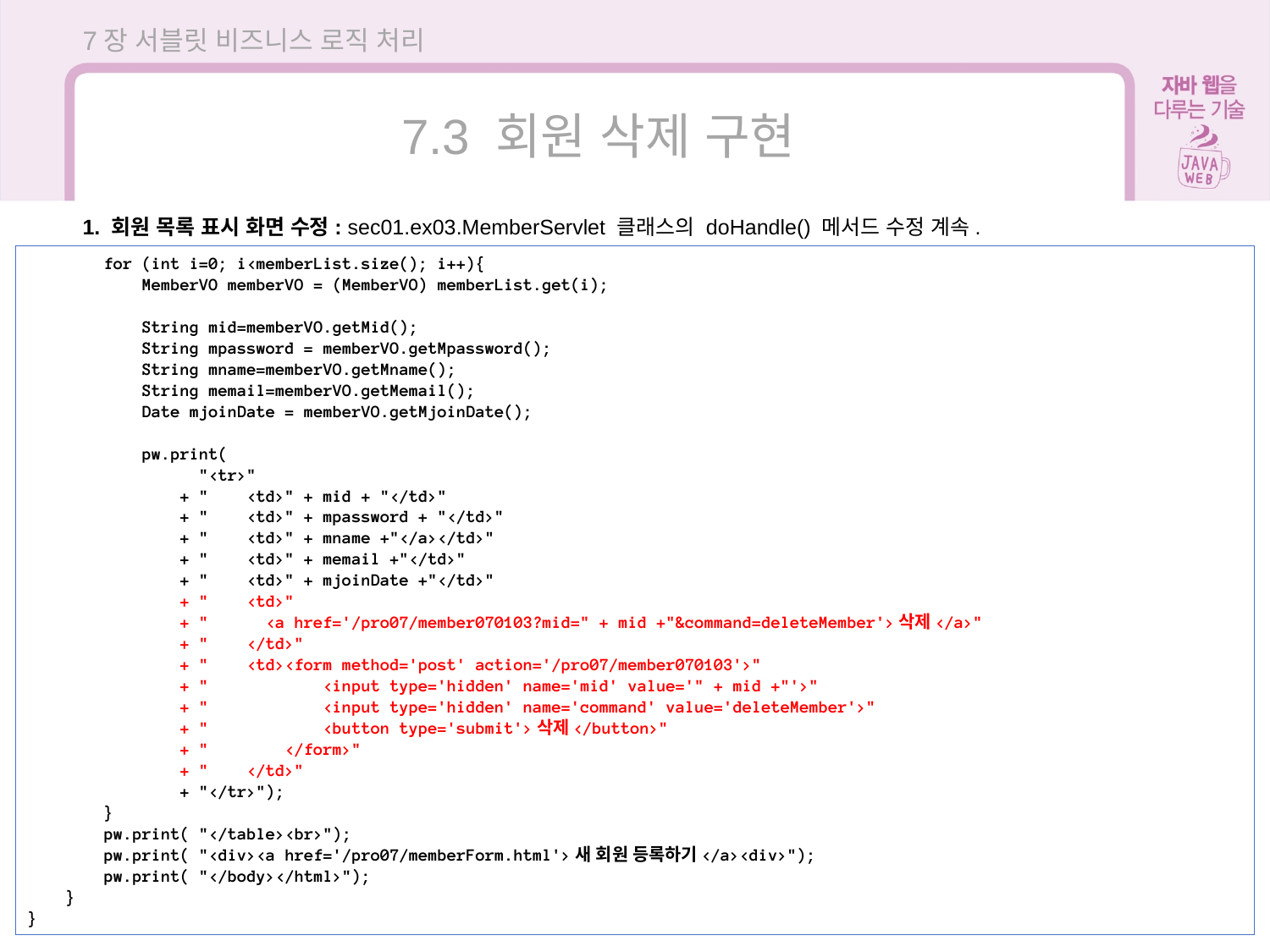

7장 서블릿 비즈니스 로직 처리
7.3 회원 삭제 구현
1. 회원 목록 표시 화면 수정: sec01.ex03.MemberServlet 클래스의 doHandle() 메서드 수정 계속.
        for (int i=0; i<memberList.size(); i++){
            MemberVO memberVO = (MemberVO) memberList.get(i);

            String mid=memberVO.getMid();
            String mpassword = memberVO.getMpassword();
            String mname=memberVO.getMname();
            String memail=memberVO.getMemail();
            Date mjoinDate = memberVO.getMjoinDate();

            pw.print(
                  "<tr>"
                + "    <td>" + mid + "</td>"
                + "    <td>" + mpassword + "</td>"
                + "    <td>" + mname +"</a></td>"
                + "    <td>" + memail +"</td>"
                + "    <td>" + mjoinDate +"</td>"
                + "    <td>"
                + "      <a href='/pro07/member070103?mid=" + mid +"&command=deleteMember'>삭제</a>"
                + "    </td>"
                + "    <td><form method='post' action='/pro07/member070103'>"
                + "            <input type='hidden' name='mid' value='" + mid +"'>"
                + "            <input type='hidden' name='command' value='deleteMember'>"
                + "            <button type='submit'>삭제</button>"
                + "        </form>"
                + "    </td>"
                + "</tr>");
        }
        pw.print( "</table><br>");
        pw.print( "<div><a href='/pro07/memberForm.html'>새 회원 등록하기</a><div>");
        pw.print( "</body></html>");
    }
}